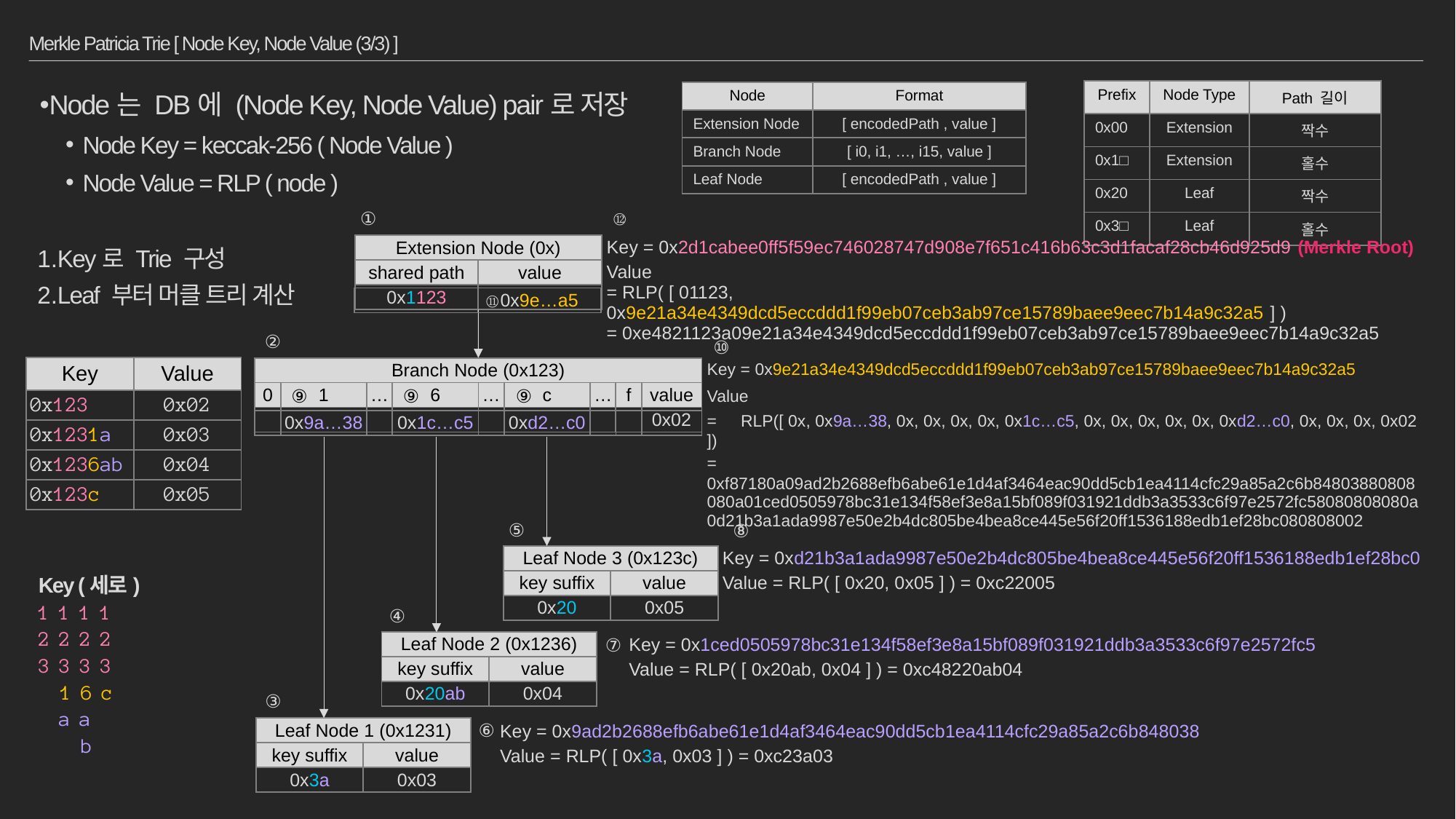

# Merkle Patricia Trie [ Node Key, Node Value (3/3) ]
Node는 DB에 (Node Key, Node Value) pair로 저장
Node Key = keccak-256 ( Node Value )
Node Value = RLP ( node )

| Prefix | Node Type | Path 길이 |
| --- | --- | --- |
| 0x00 | Extension | 짝수 |
| 0x1□ | Extension | 홀수 |
| 0x20 | Leaf | 짝수 |
| 0x3□ | Leaf | 홀수 |
| Node | Format |
| --- | --- |
| Extension Node | [ encodedPath , value ] |
| Branch Node | [ i0, i1, …, i15, value ] |
| Leaf Node | [ encodedPath , value ] |
⑫
①
| Key = 0x2d1cabee0ff5f59ec746028747d908e7f651c416b63c3d1facaf28cb46d925d9 (Merkle Root) |
| --- |
| Value = RLP( [ 01123, 0x9e21a34e4349dcd5eccddd1f99eb07ceb3ab97ce15789baee9eec7b14a9c32a5 ] ) = 0xe4821123a09e21a34e4349dcd5eccddd1f99eb07ceb3ab97ce15789baee9eec7b14a9c32a5 |
| Extension Node (0x) |  |
| --- | --- |
| shared path | value |
| 0x1123 |  |
Key로 Trie 구성
Leaf 부터 머클 트리 계산
⑪
|  | 0x9e…a5 |
| --- | --- |
②
⑩
| Key | Value |
| --- | --- |
| 0x123 | 0x02 |
| 0x1231a | 0x03 |
| 0x1236ab | 0x04 |
| 0x123c | 0x05 |
| Branch Node (0x123) |  |  |  |  |  |  |  |  |
| --- | --- | --- | --- | --- | --- | --- | --- | --- |
| 0 | 1 | … | 6 | … | c | … | f | value |
|  |  |  |  |  |  |  |  | 0x02 |
| Key = 0x9e21a34e4349dcd5eccddd1f99eb07ceb3ab97ce15789baee9eec7b14a9c32a5 |
| --- |
| Valueﾠ =ﾠRLP([ 0x, 0x9a…38, 0x, 0x, 0x, 0x, 0x1c…c5, 0x, 0x, 0x, 0x, 0x, 0xd2…c0, 0x, 0x, 0x, 0x02 ]) =ﾠ0xf87180a09ad2b2688efb6abe61e1d4af3464eac90dd5cb1ea4114cfc29a85a2c6b84803880808080a01ced0505978bc31e134f58ef3e8a15bf089f031921ddb3a3533c6f97e2572fc58080808080a0d21b3a1ada9987e50e2b4dc805be4bea8ce445e56f20ff1536188edb1ef28bc080808002 |
⑨
⑨
⑨
|  | 0x9a…38 |  | 0x1c…c5 |  | 0xd2…c0 |  |  |  |
| --- | --- | --- | --- | --- | --- | --- | --- | --- |
⑤
⑧
| Key = 0xd21b3a1ada9987e50e2b4dc805be4bea8ce445e56f20ff1536188edb1ef28bc0 |
| --- |
| Value = RLP( [ 0x20, 0x05 ] ) = 0xc22005 |
| Leaf Node 3 (0x123c) |  |
| --- | --- |
| key suffix | value |
| 0x20 | 0x05 |
Key (세로)
1 1 1 1
2 2 2 2
3 3 3 3
  1 6 c
  a a
    b
④
⑦
| Leaf Node 2 (0x1236) |  |
| --- | --- |
| key suffix | value |
| 0x20ab | 0x04 |
| Key = 0x1ced0505978bc31e134f58ef3e8a15bf089f031921ddb3a3533c6f97e2572fc5 |
| --- |
| Value = RLP( [ 0x20ab, 0x04 ] ) = 0xc48220ab04 |
③
⑥
| Leaf Node 1 (0x1231) |  |
| --- | --- |
| key suffix | value |
| 0x3a | 0x03 |
| Key = 0x9ad2b2688efb6abe61e1d4af3464eac90dd5cb1ea4114cfc29a85a2c6b848038 |
| --- |
| Value = RLP( [ 0x3a, 0x03 ] ) = 0xc23a03 |